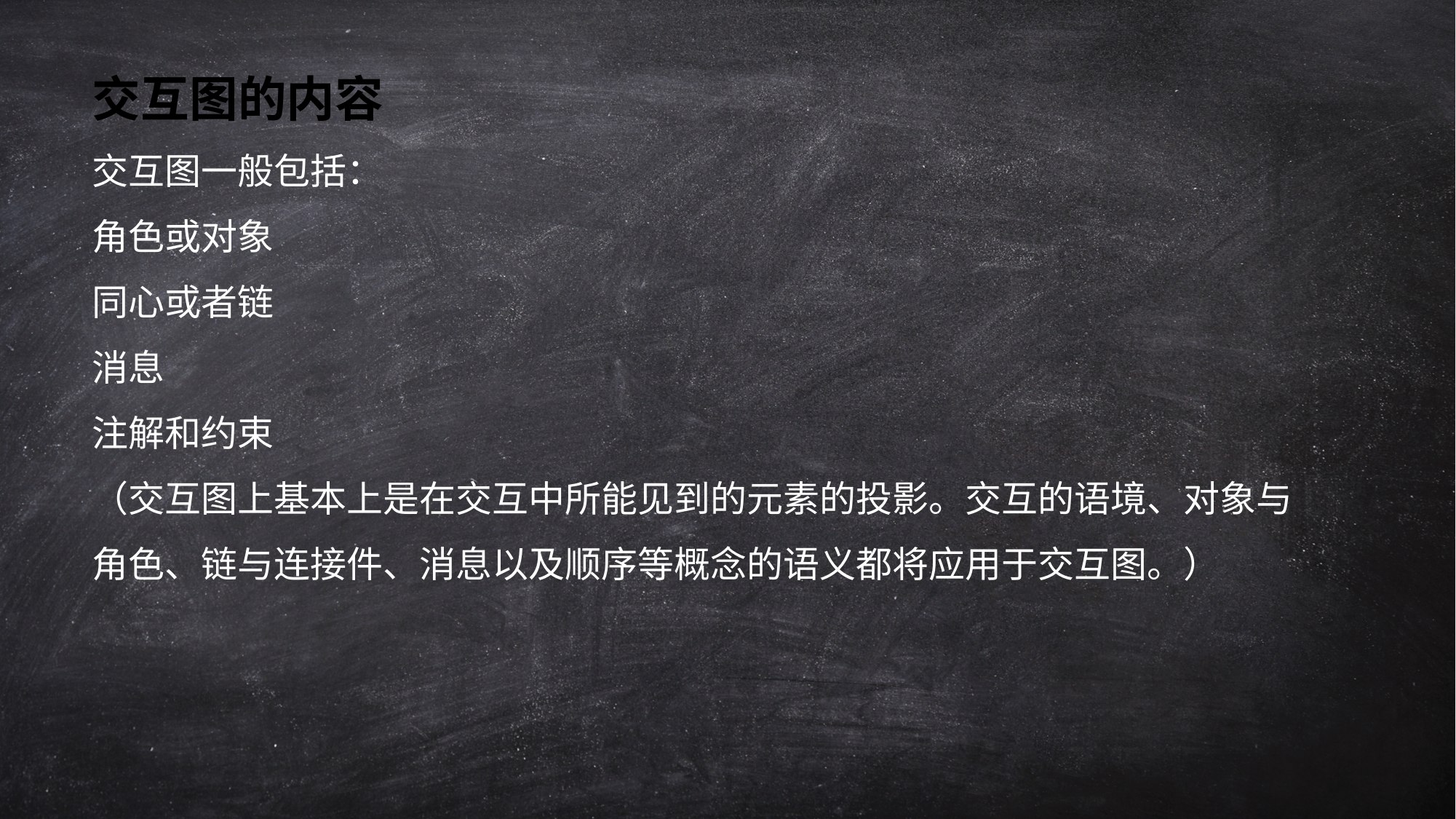

交互图的内容
交互图一般包括：
角色或对象
同心或者链
消息
注解和约束
（交互图上基本上是在交互中所能见到的元素的投影。交互的语境、对象与角色、链与连接件、消息以及顺序等概念的语义都将应用于交互图。）